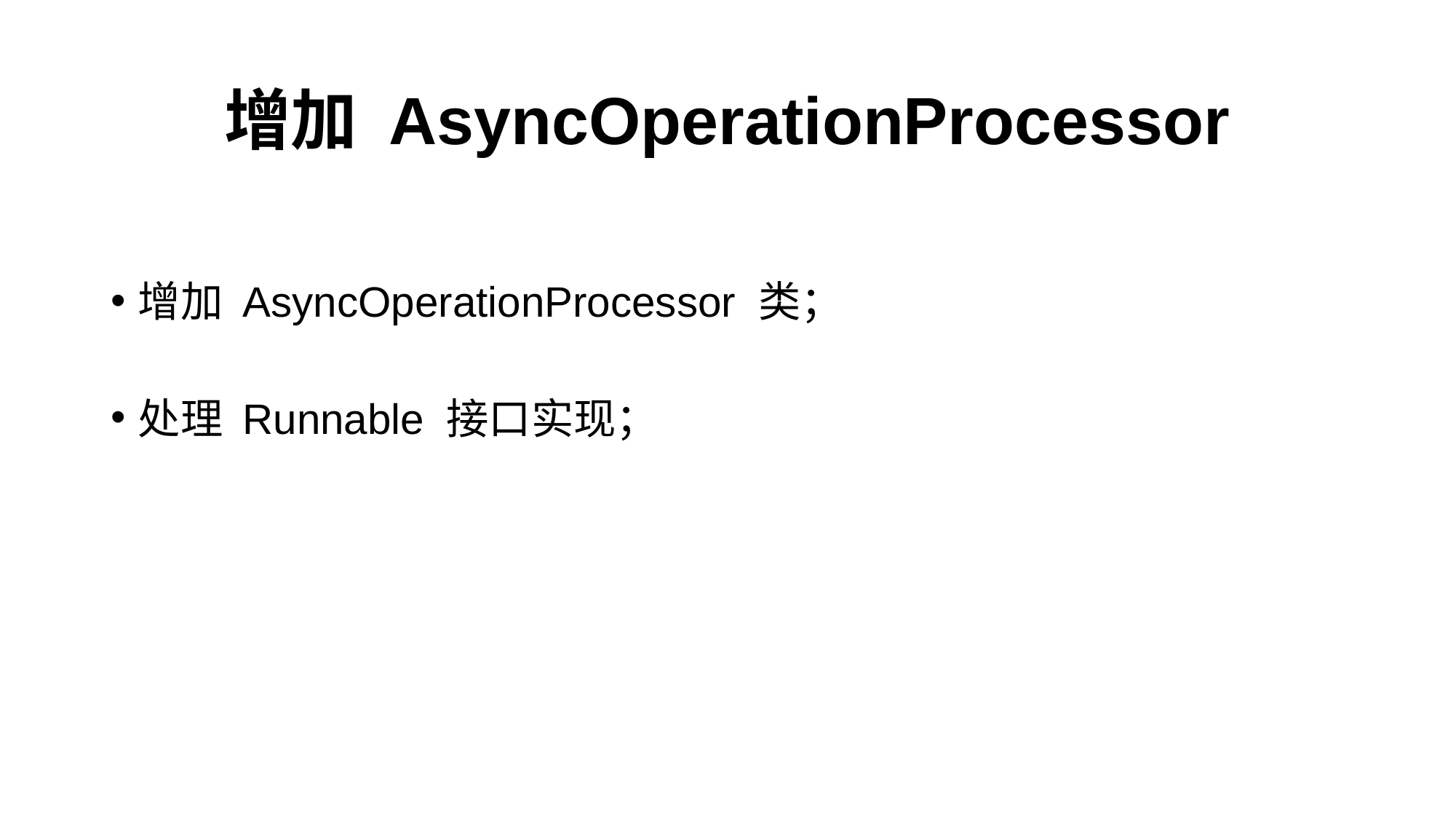

# 增加 AsyncOperationProcessor
增加 AsyncOperationProcessor 类；
处理 Runnable 接口实现；